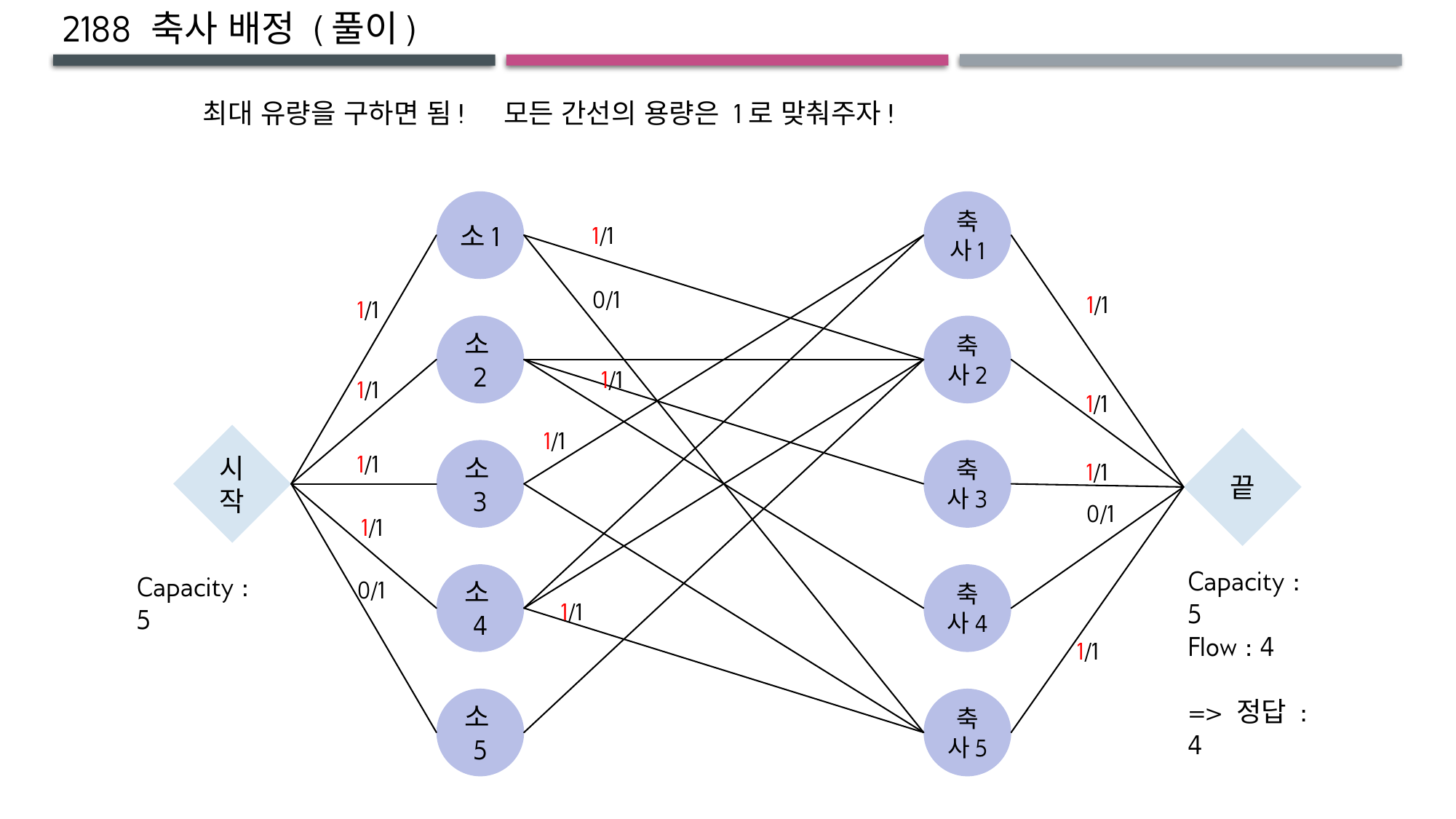

2188 축사 배정 (풀이)
최대 유량을 구하면 됨!    모든 간선의 용량은 1로 맞춰주자!
소1
축사1
1/1
0/1
1/1
1/1
소2
축사2
1/1
1/1
1/1
1/1
시작
끝
소3
축사3
1/1
1/1
0/1
1/1
Capacity : 5
Flow : 4

=> 정답 : 4
Capacity : 5
소4
축사4
0/1
1/1
1/1
소5
축사5